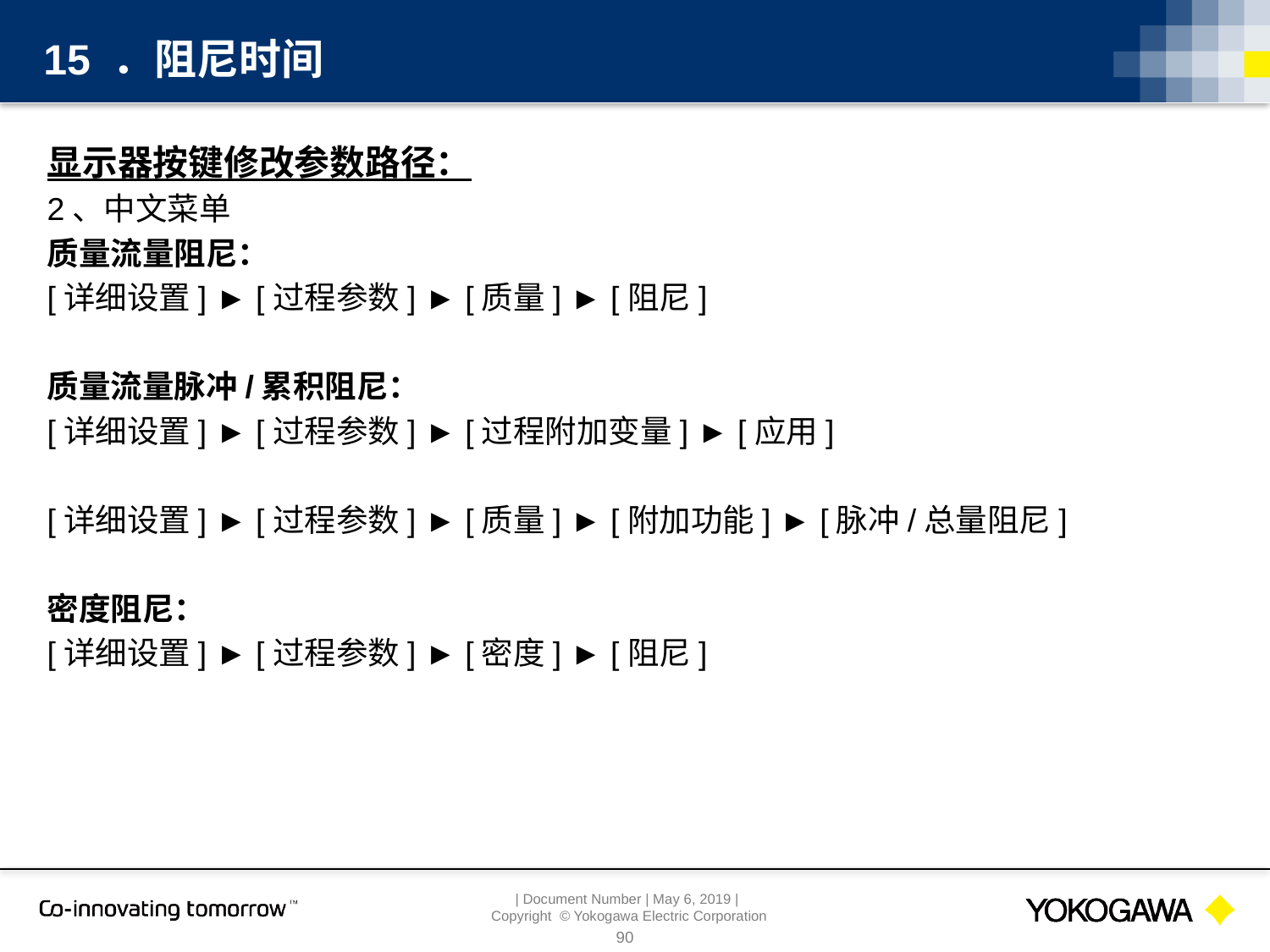

15 ．阻尼时间
显示器按键修改参数路径：
2、中文菜单
质量流量阻尼：
[详细设置] ► [过程参数] ► [质量] ► [阻尼]

质量流量脉冲/累积阻尼：
[详细设置] ► [过程参数] ► [过程附加变量] ► [应用]

[详细设置] ► [过程参数] ► [质量] ► [附加功能] ► [脉冲/总量阻尼]

密度阻尼：
[详细设置] ► [过程参数] ► [密度] ► [阻尼]